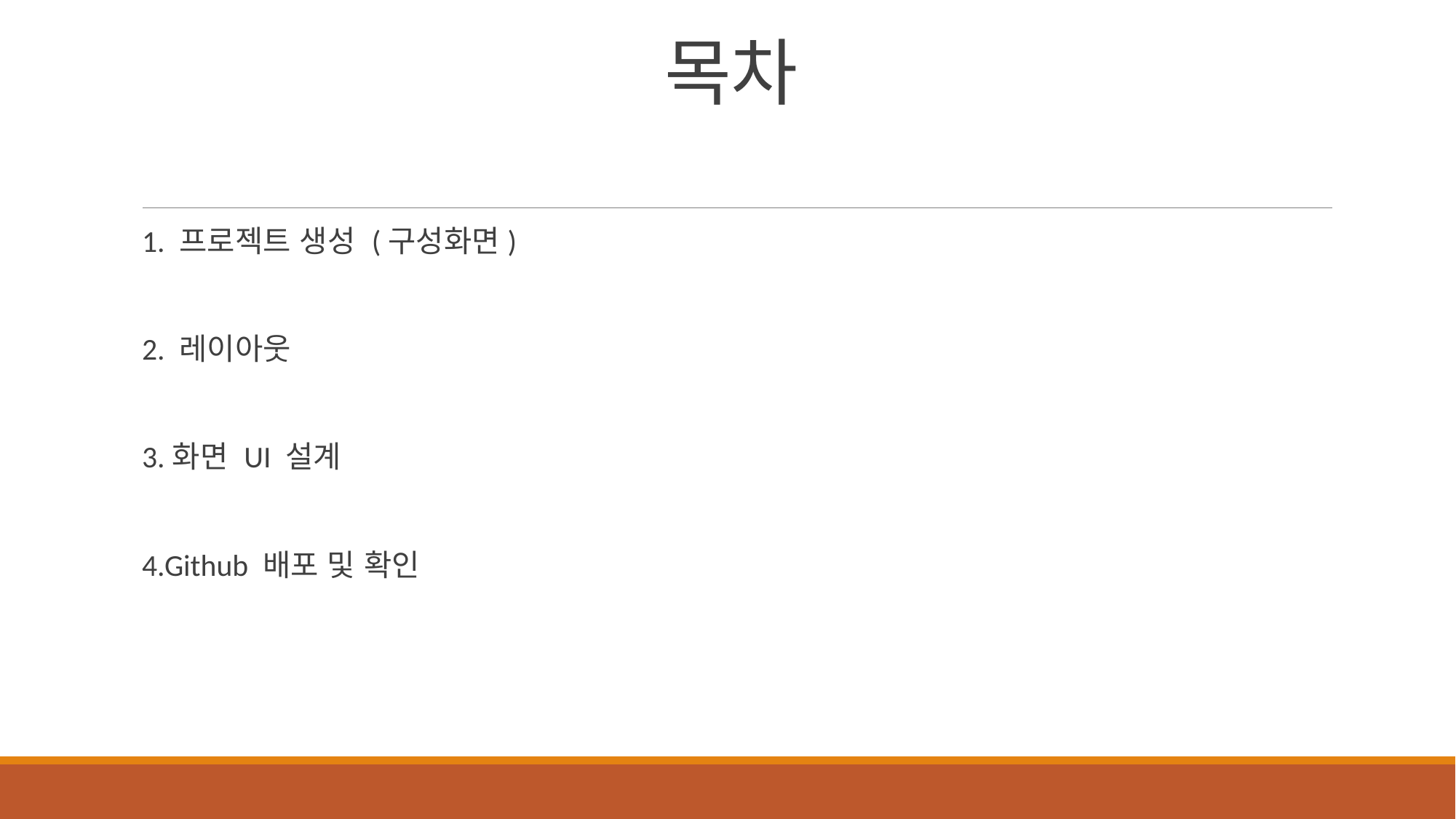

# 목차
1. 프로젝트 생성 (구성화면)

2. 레이아웃

3.화면 UI 설계

4.Github 배포 및 확인